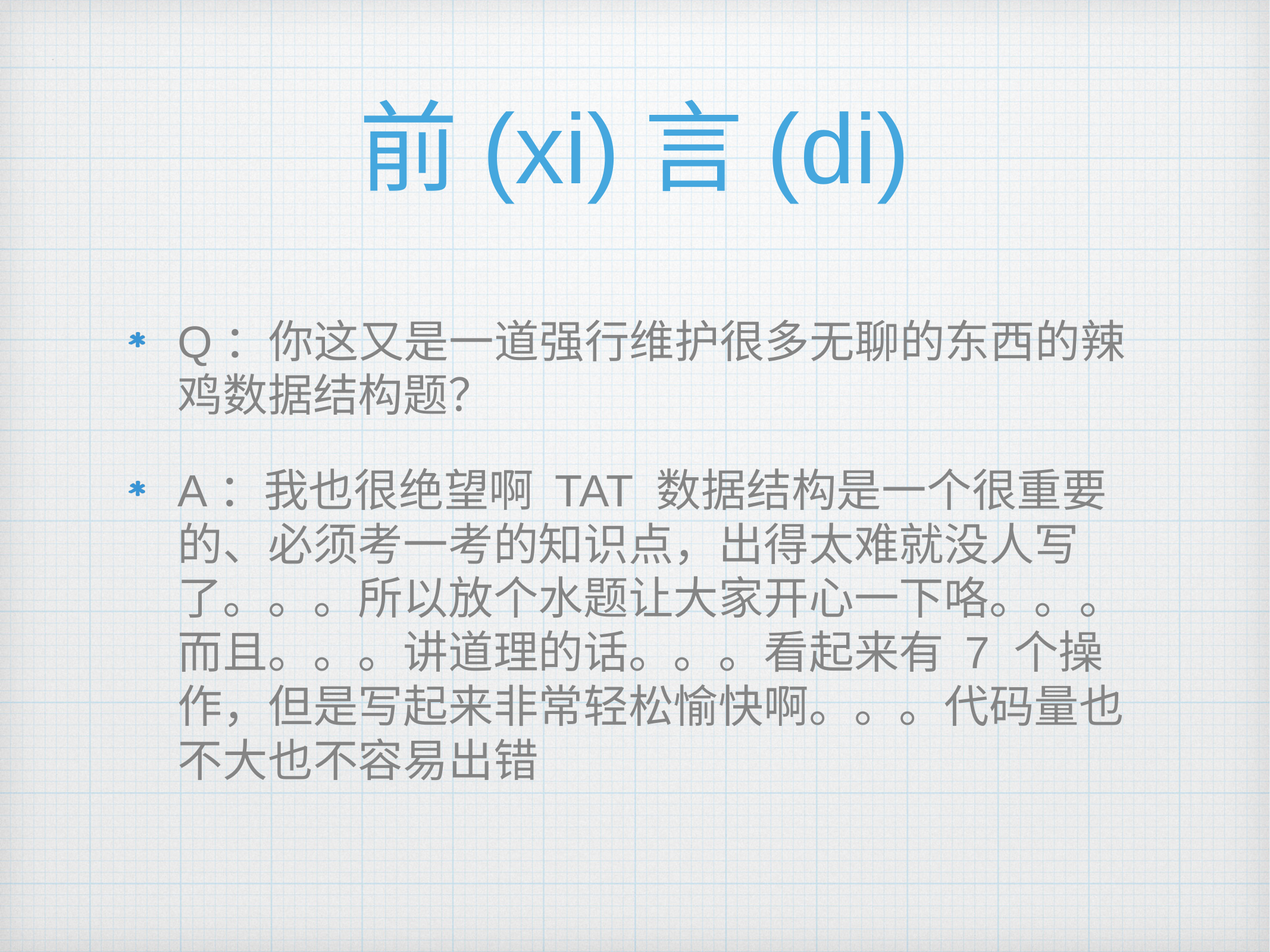

# 前(xi)言(di)
Q：你这又是一道强行维护很多无聊的东西的辣鸡数据结构题？
A：我也很绝望啊 TAT 数据结构是一个很重要的、必须考一考的知识点，出得太难就没人写了。。。所以放个水题让大家开心一下咯。。。而且。。。讲道理的话。。。看起来有 7 个操作，但是写起来非常轻松愉快啊。。。代码量也不大也不容易出错